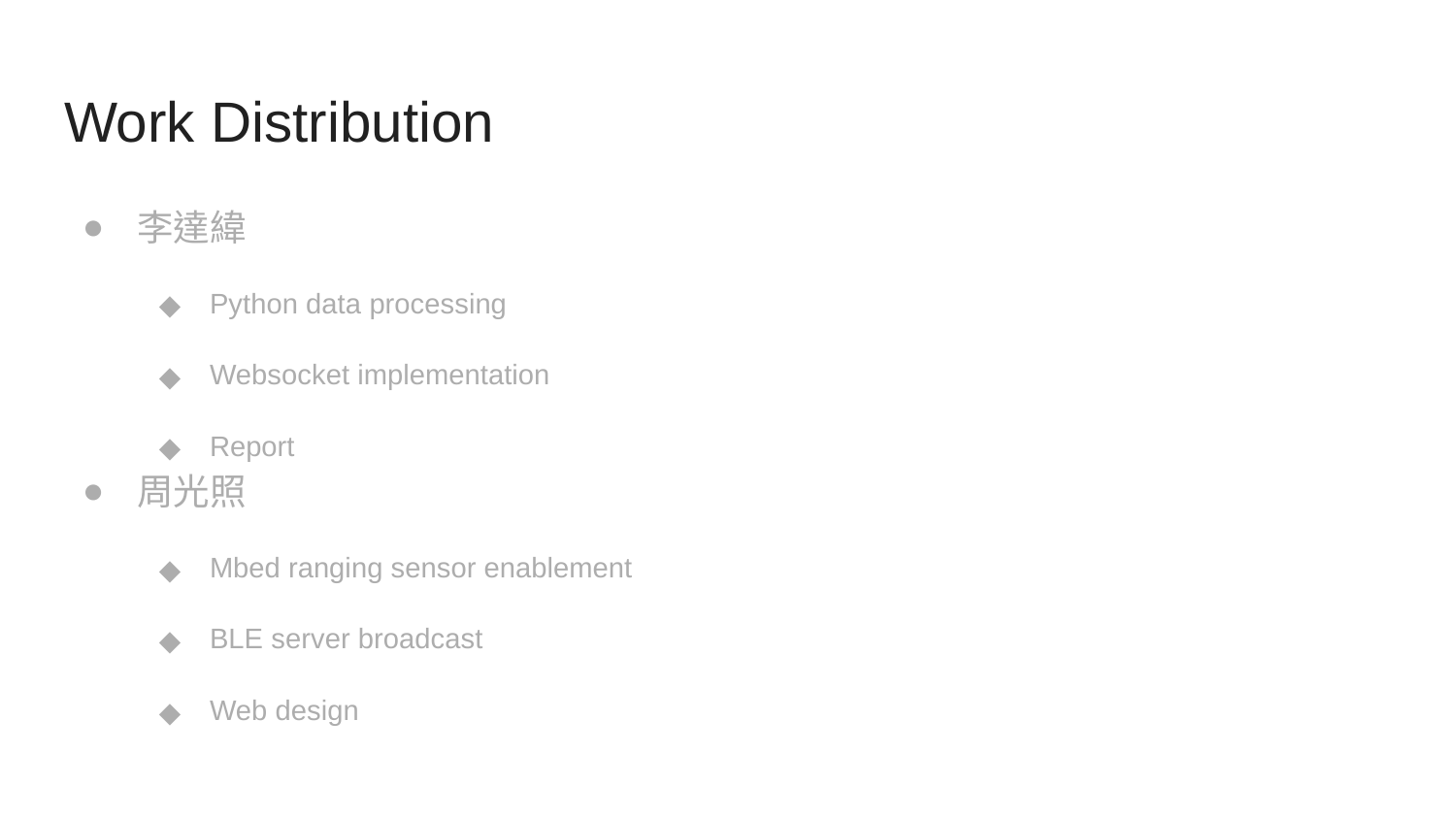

# Work Distribution
李達緯
Python data processing
Websocket implementation
Report
周光照
Mbed ranging sensor enablement
BLE server broadcast
Web design